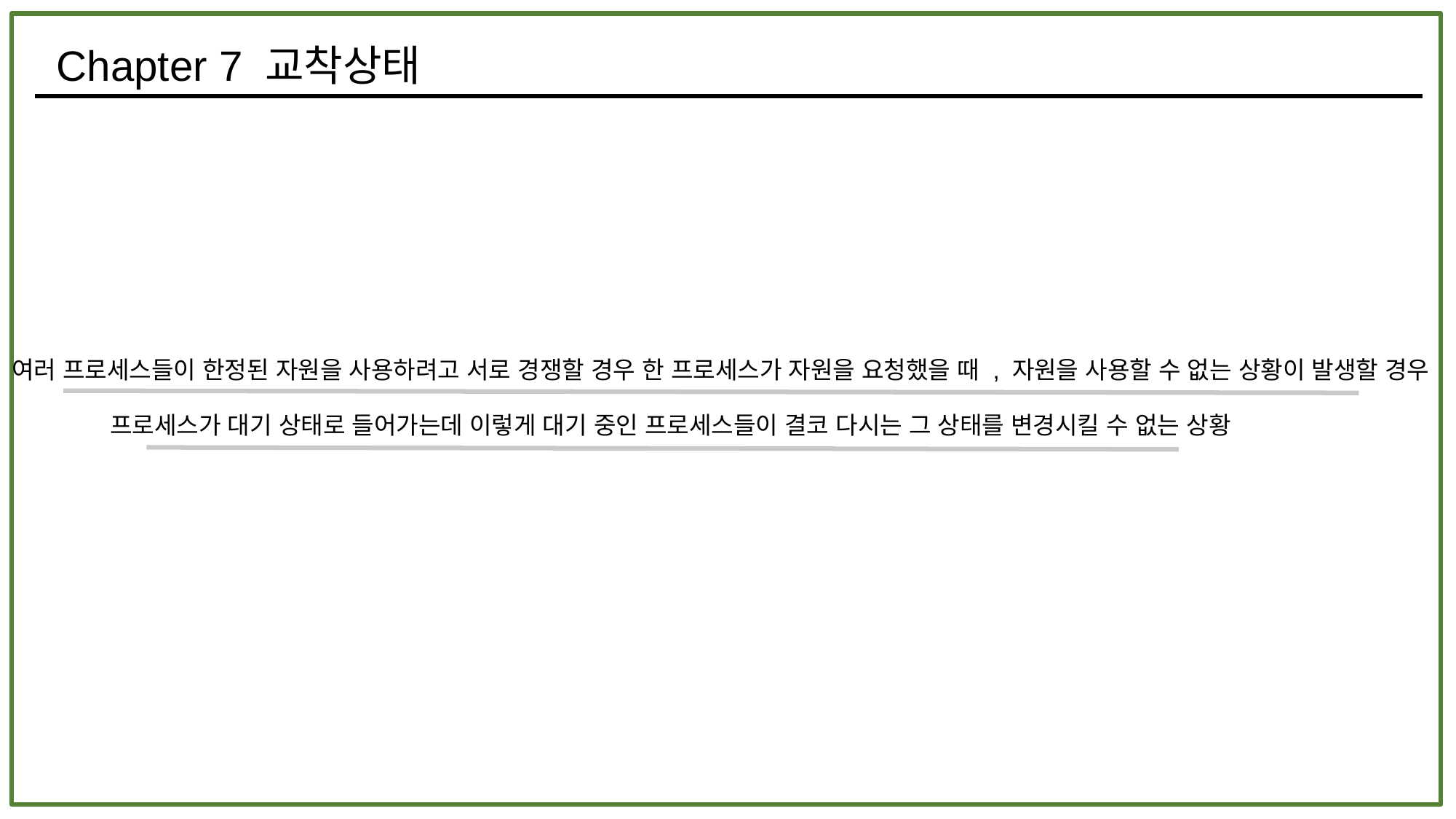

Chapter 7 교착상태
여러 프로세스들이 한정된 자원을 사용하려고 서로 경쟁할 경우 한 프로세스가 자원을 요청했을 때 , 자원을 사용할 수 없는 상황이 발생할 경우
프로세스가 대기 상태로 들어가는데 이렇게 대기 중인 프로세스들이 결코 다시는 그 상태를 변경시킬 수 없는 상황